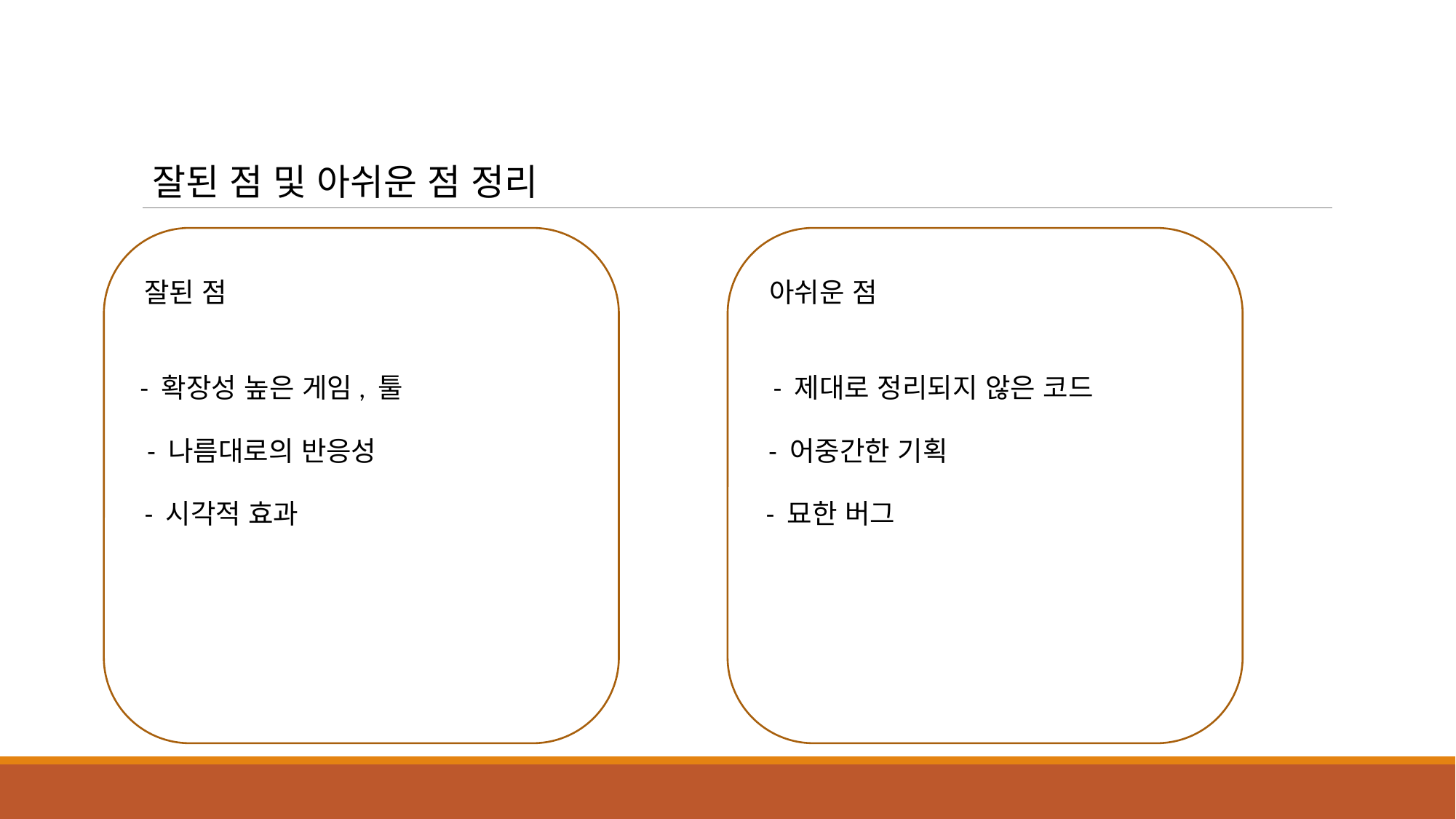

잘된 점 및 아쉬운 점 정리

잘된 점
아쉬운 점
- 확장성 높은 게임, 툴
- 제대로 정리되지 않은 코드
- 나름대로의 반응성
- 어중간한 기획
- 시각적 효과
- 묘한 버그